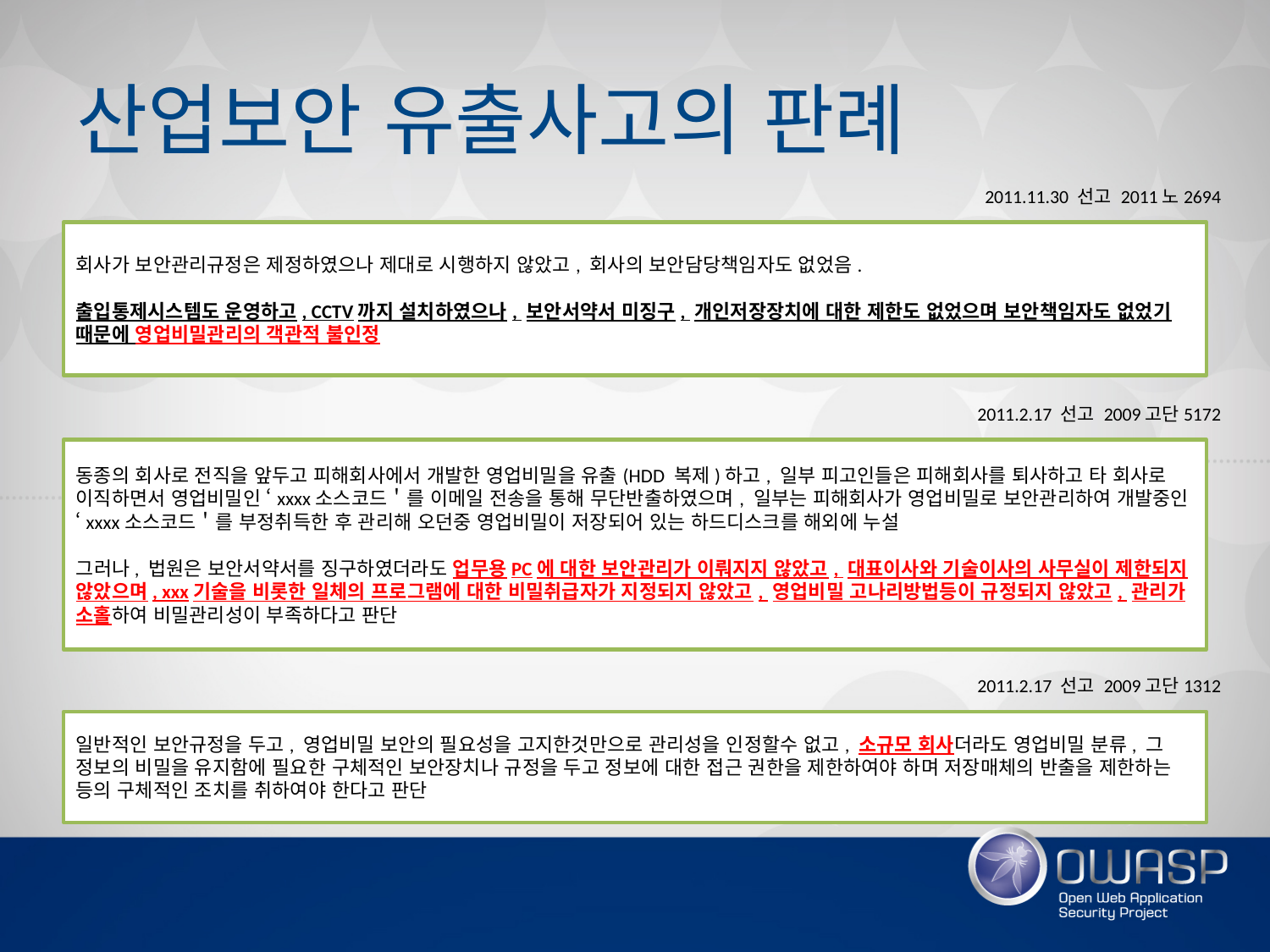

# 산업보안 유출사고의 판례
2011.11.30 선고 2011노2694

회사가 보안관리규정은 제정하였으나 제대로 시행하지 않았고, 회사의 보안담당책임자도 없었음.

출입통제시스템도 운영하고, CCTV까지 설치하였으나, 보안서약서 미징구, 개인저장장치에 대한 제한도 없었으며 보안책임자도 없었기 때문에 영업비밀관리의 객관적 불인정
2011.2.17 선고 2009고단5172
동종의 회사로 전직을 앞두고 피해회사에서 개발한 영업비밀을 유출(HDD 복제)하고, 일부 피고인들은 피해회사를 퇴사하고 타 회사로 이직하면서 영업비밀인 ‘xxxx소스코드＇를 이메일 전송을 통해 무단반출하였으며, 일부는 피해회사가 영업비밀로 보안관리하여 개발중인 ‘xxxx소스코드＇를 부정취득한 후 관리해 오던중 영업비밀이 저장되어 있는 하드디스크를 해외에 누설

그러나, 법원은 보안서약서를 징구하였더라도 업무용PC에 대한 보안관리가 이뤄지지 않았고, 대표이사와 기술이사의 사무실이 제한되지 않았으며, xxx기술을 비롯한 일체의 프로그램에 대한 비밀취급자가 지정되지 않았고, 영업비밀 고나리방법등이 규정되지 않았고, 관리가 소홀하여 비밀관리성이 부족하다고 판단
2011.2.17 선고 2009고단1312
일반적인 보안규정을 두고, 영업비밀 보안의 필요성을 고지한것만으로 관리성을 인정할수 없고, 소규모 회사더라도 영업비밀 분류, 그 정보의 비밀을 유지함에 필요한 구체적인 보안장치나 규정을 두고 정보에 대한 접근 권한을 제한하여야 하며 저장매체의 반출을 제한하는 등의 구체적인 조치를 취하여야 한다고 판단